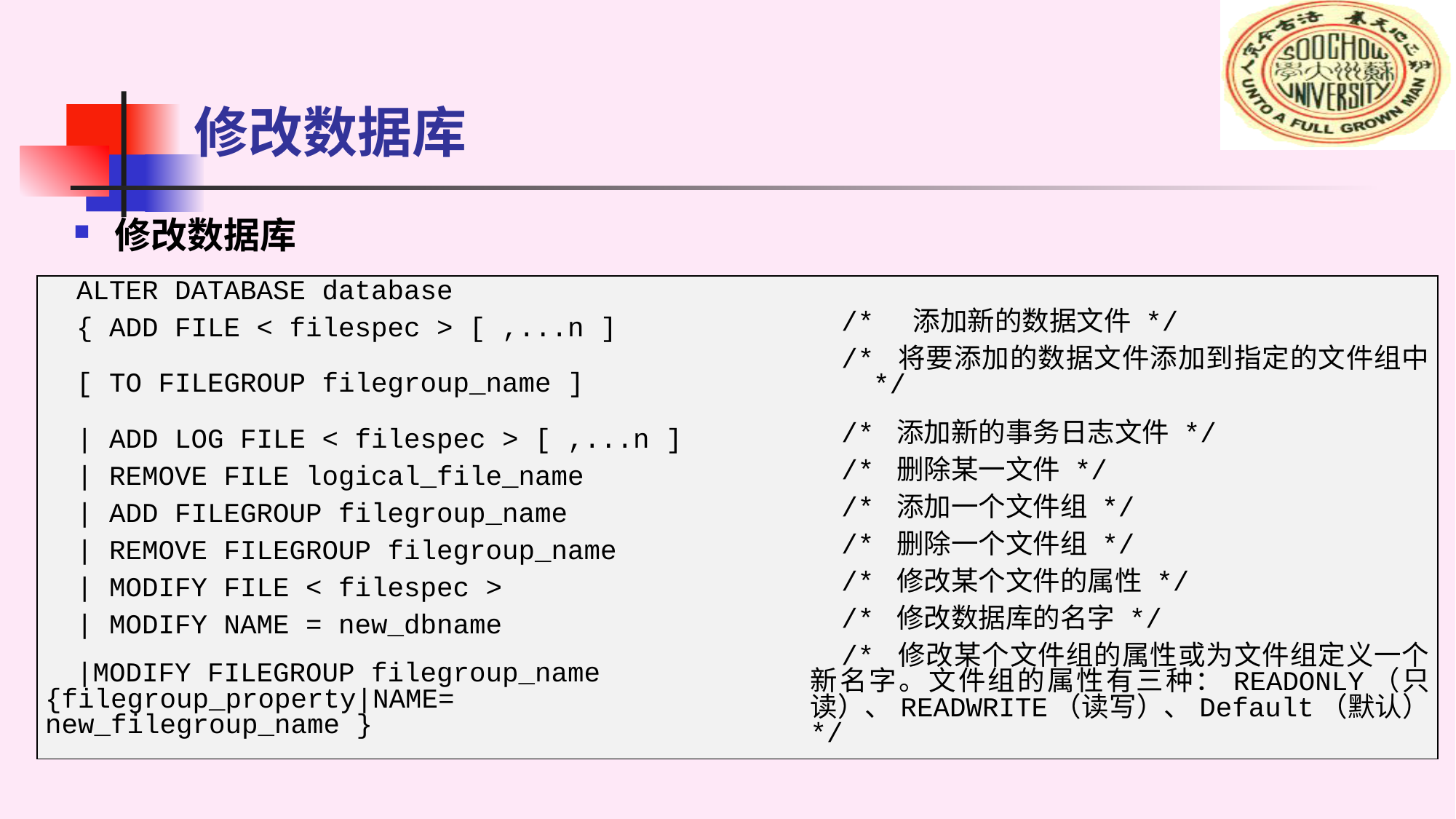

# 修改数据库
修改数据库
| ALTER DATABASE database |  |
| --- | --- |
| { ADD FILE < filespec > [ ,...n ] | /\* 添加新的数据文件 \*/ |
| [ TO FILEGROUP filegroup\_name ] | /\* 将要添加的数据文件添加到指定的文件组中 \*/ |
| | ADD LOG FILE < filespec > [ ,...n ] | /\* 添加新的事务日志文件 \*/ |
| | REMOVE FILE logical\_file\_name | /\* 删除某一文件 \*/ |
| | ADD FILEGROUP filegroup\_name | /\* 添加一个文件组 \*/ |
| | REMOVE FILEGROUP filegroup\_name | /\* 删除一个文件组 \*/ |
| | MODIFY FILE < filespec > | /\* 修改某个文件的属性 \*/ |
| | MODIFY NAME = new\_dbname | /\* 修改数据库的名字 \*/ |
| |MODIFY FILEGROUP filegroup\_name {filegroup\_property|NAME= new\_filegroup\_name } | /\* 修改某个文件组的属性或为文件组定义一个新名字。文件组的属性有三种：READONLY（只读）、READWRITE（读写）、Default（默认） \*/ |